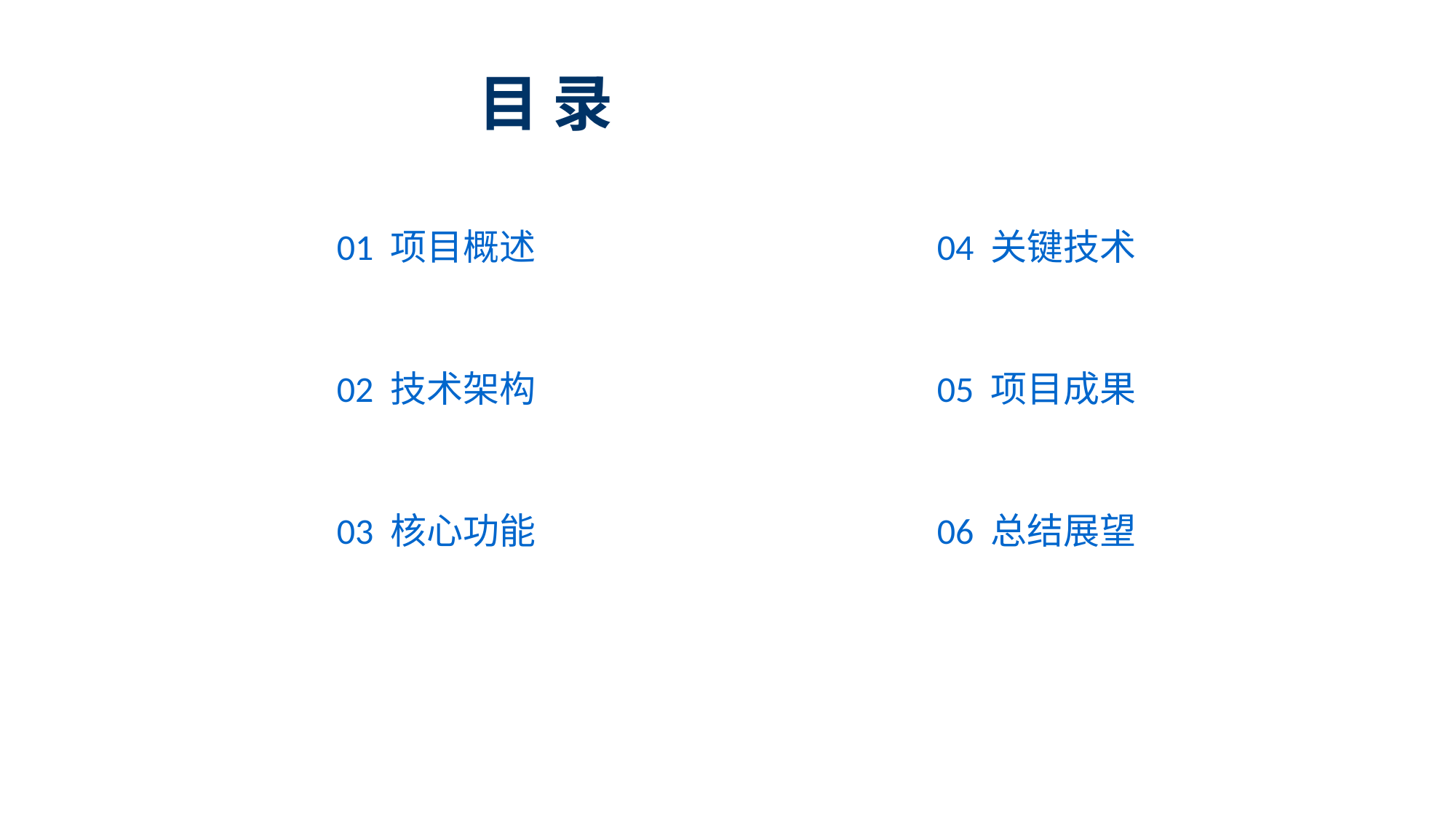

# 目 录
01 项目概述

02 技术架构

03 核心功能
04 关键技术

05 项目成果

06 总结展望